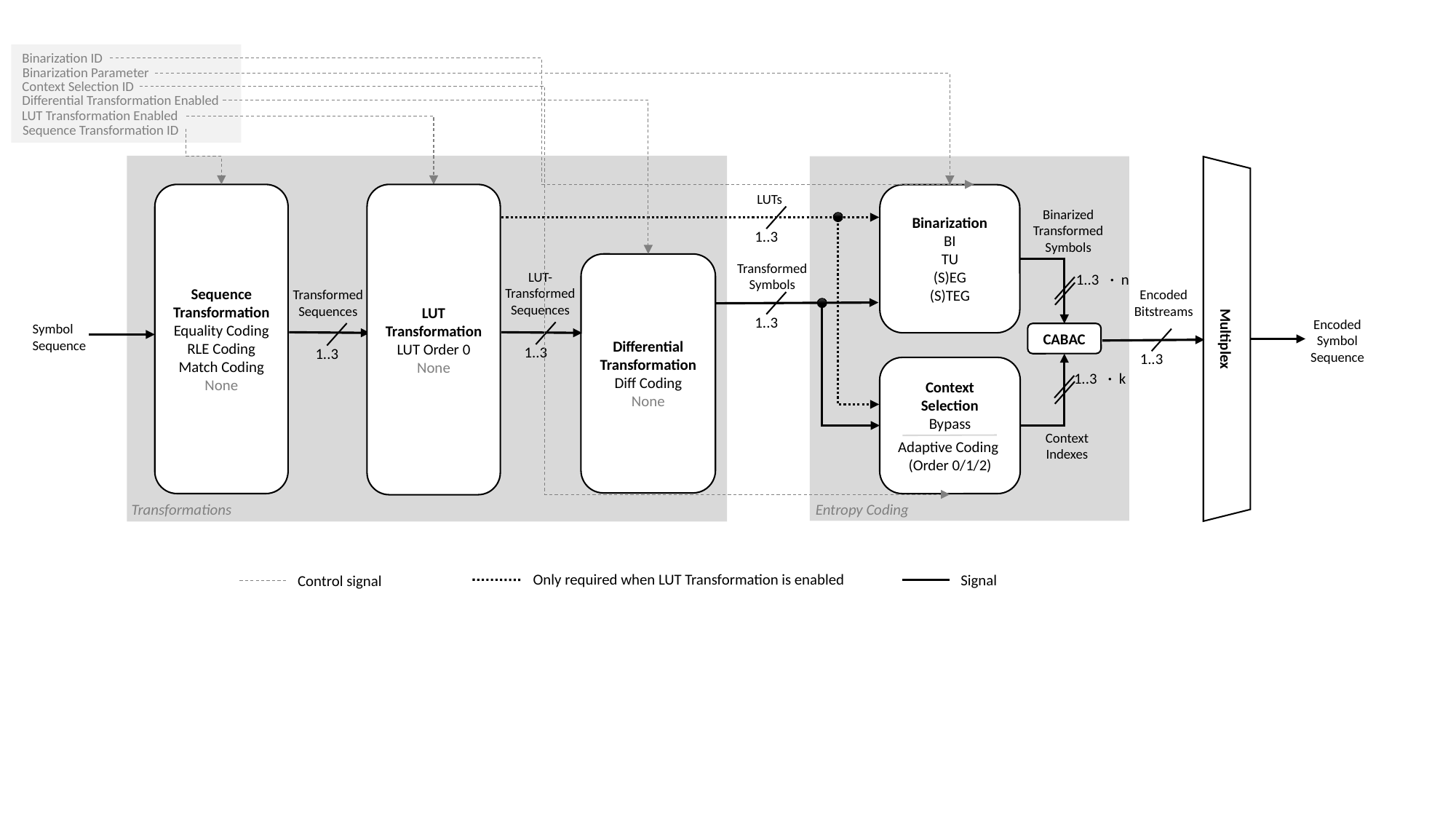

Binarization ID

Binarization Parameter
Context Selection ID
Differential Transformation Enabled
LUT Transformation Enabled
Sequence Transformation ID

Sequence
Transformation
Equality Coding
RLE Coding
Match Coding
None
LUT
Transformation
LUT Order 0
None
Binarization
BI
TU
(S)EG
(S)TEG
LUTs
Binarized Transformed Symbols

1..3
Differential
Transformation
Diff Coding
None
Transformed
Symbols
LUT-
Transformed
Sequences
1..3 ・n
Encoded
Bitstreams
Transformed
Sequences

1..3
Encoded
Symbol
Sequence
Symbol
Sequence
Multiplex
CABAC
1..3
1..3
1..3
Context
Selection
Bypass

Adaptive Coding
(Order 0/1/2)
1..3 ・k
Context Indexes
Transformations
Entropy Coding
Only required when LUT Transformation is enabled
Signal
Control signal